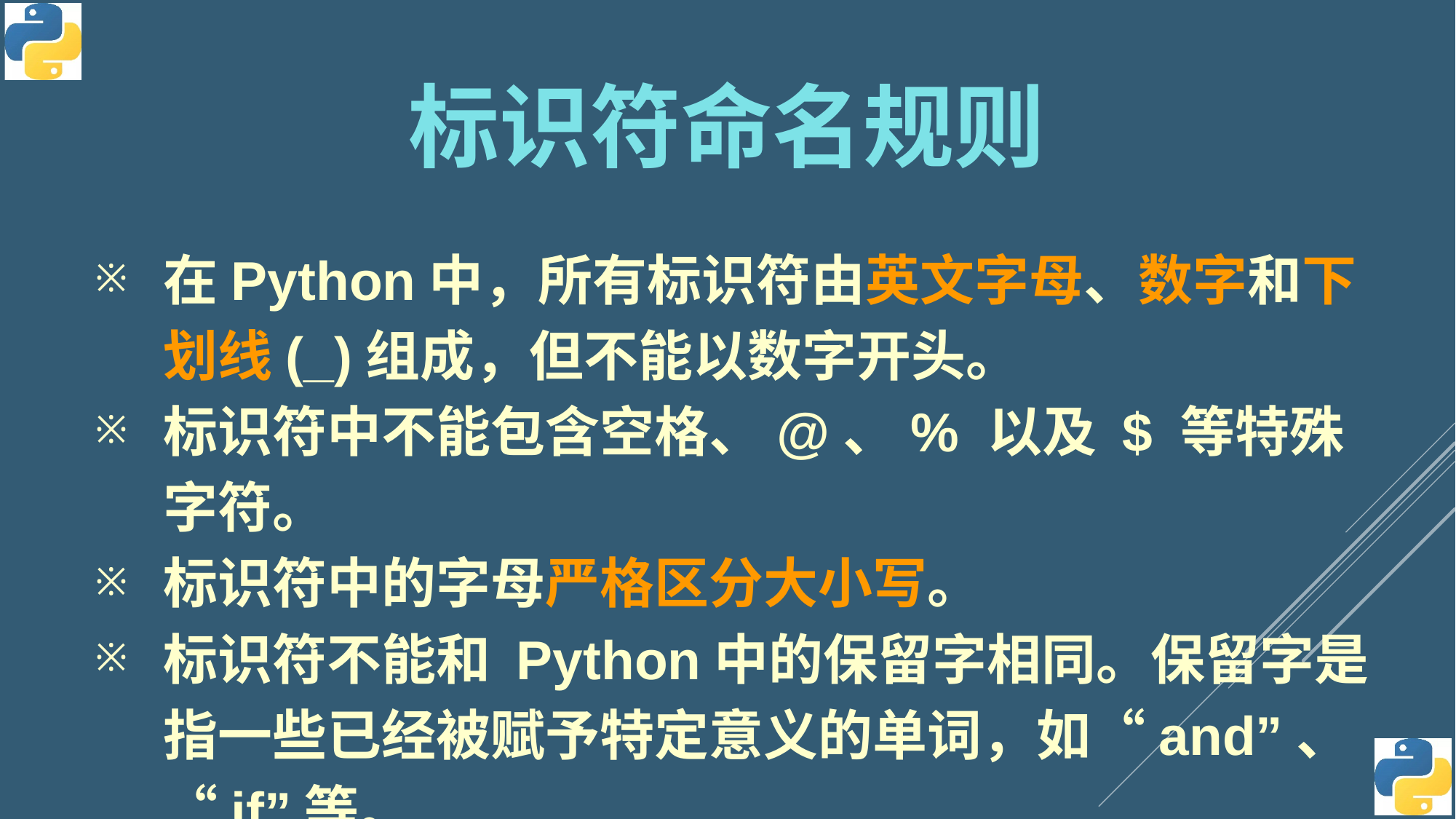

标识符命名规则
在Python中，所有标识符由英文字母、数字和下划线(_)组成，但不能以数字开头。
标识符中不能包含空格、@、% 以及 $ 等特殊字符。
标识符中的字母严格区分大小写。
标识符不能和 Python中的保留字相同。保留字是指一些已经被赋予特定意义的单词，如“and”、“if”等。